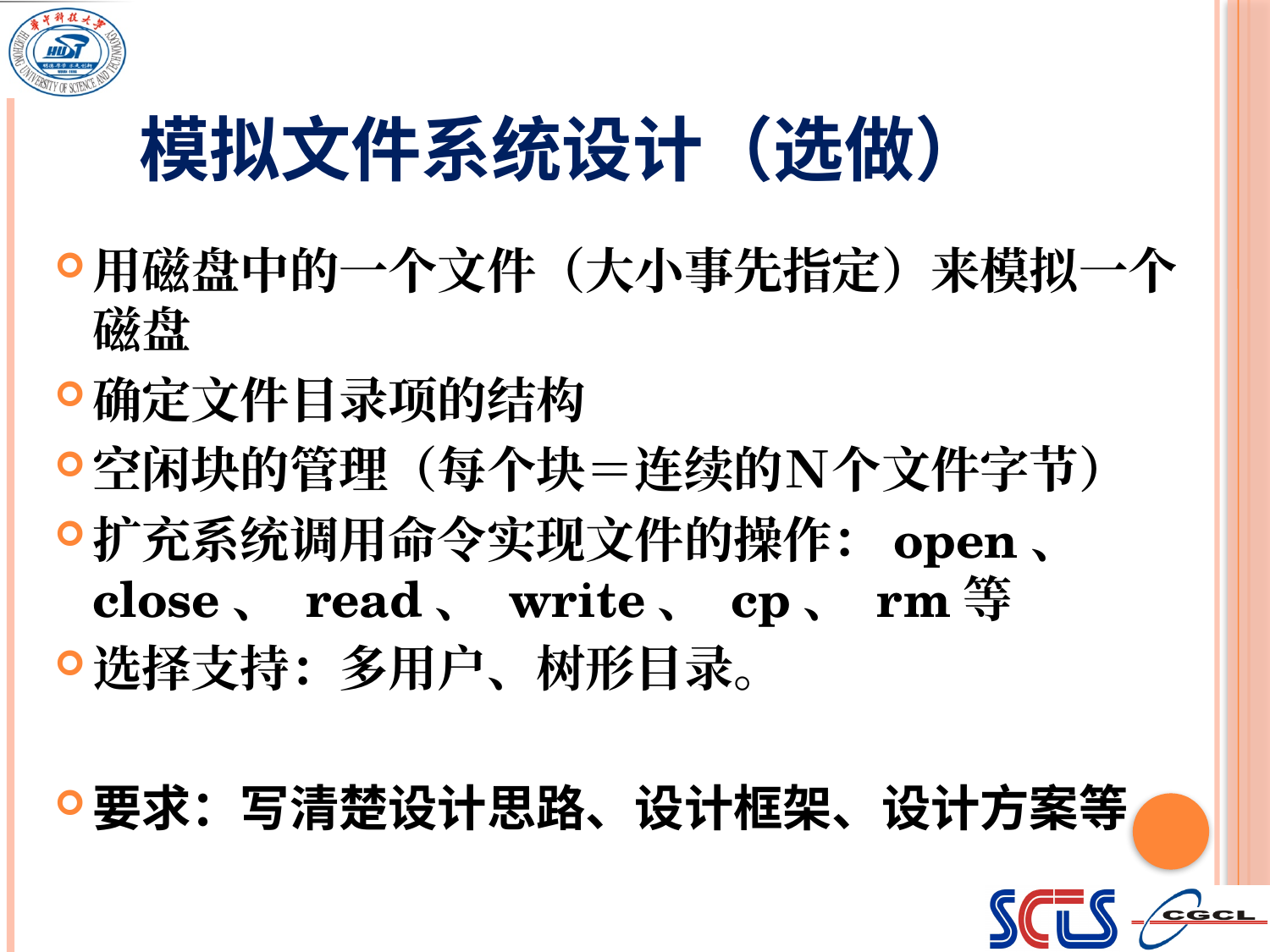

# 模拟文件系统设计（选做）
用磁盘中的一个文件（大小事先指定）来模拟一个磁盘
确定文件目录项的结构
空闲块的管理（每个块＝连续的Ｎ个文件字节）
扩充系统调用命令实现文件的操作：open、 close、 read、 write、 cp、 rm等
选择支持：多用户、树形目录。

要求：写清楚设计思路、设计框架、设计方案等

51